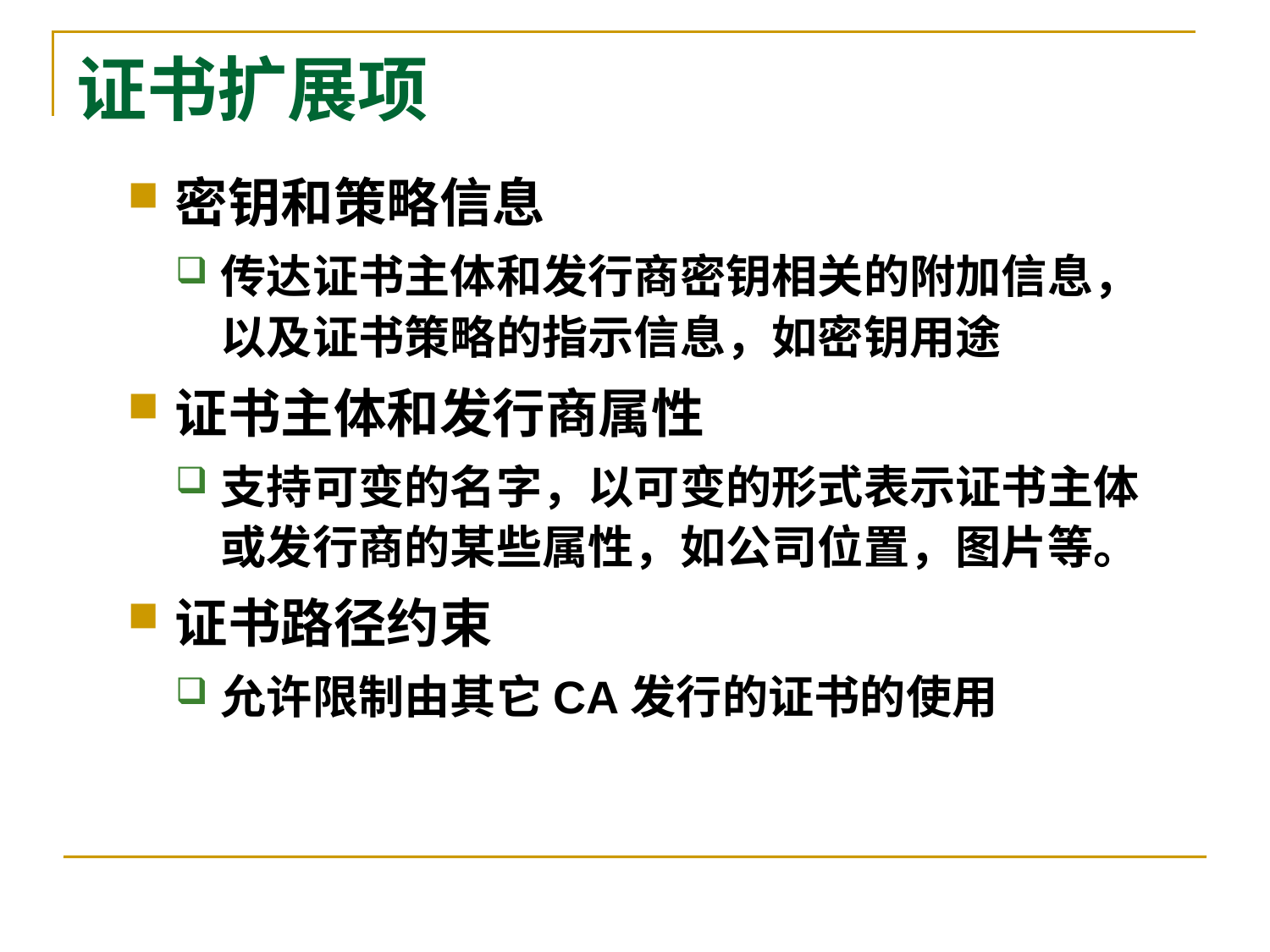

# 证书扩展项
密钥和策略信息
传达证书主体和发行商密钥相关的附加信息，以及证书策略的指示信息，如密钥用途
证书主体和发行商属性
支持可变的名字，以可变的形式表示证书主体或发行商的某些属性，如公司位置，图片等。
证书路径约束
允许限制由其它CA发行的证书的使用

61